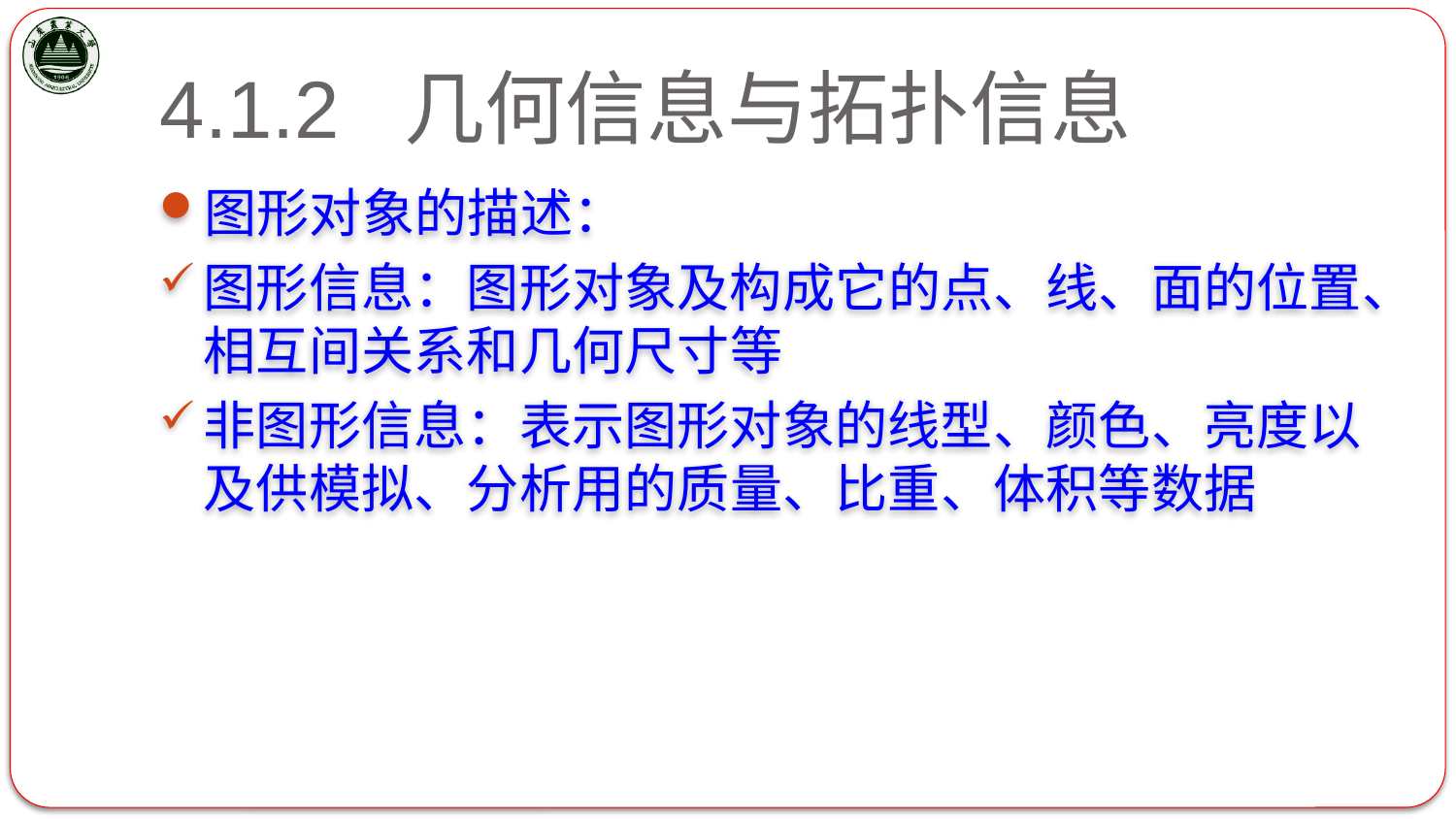

# 4.1.2  几何信息与拓扑信息
图形对象的描述：
图形信息：图形对象及构成它的点、线、面的位置、相互间关系和几何尺寸等
非图形信息：表示图形对象的线型、颜色、亮度以及供模拟、分析用的质量、比重、体积等数据